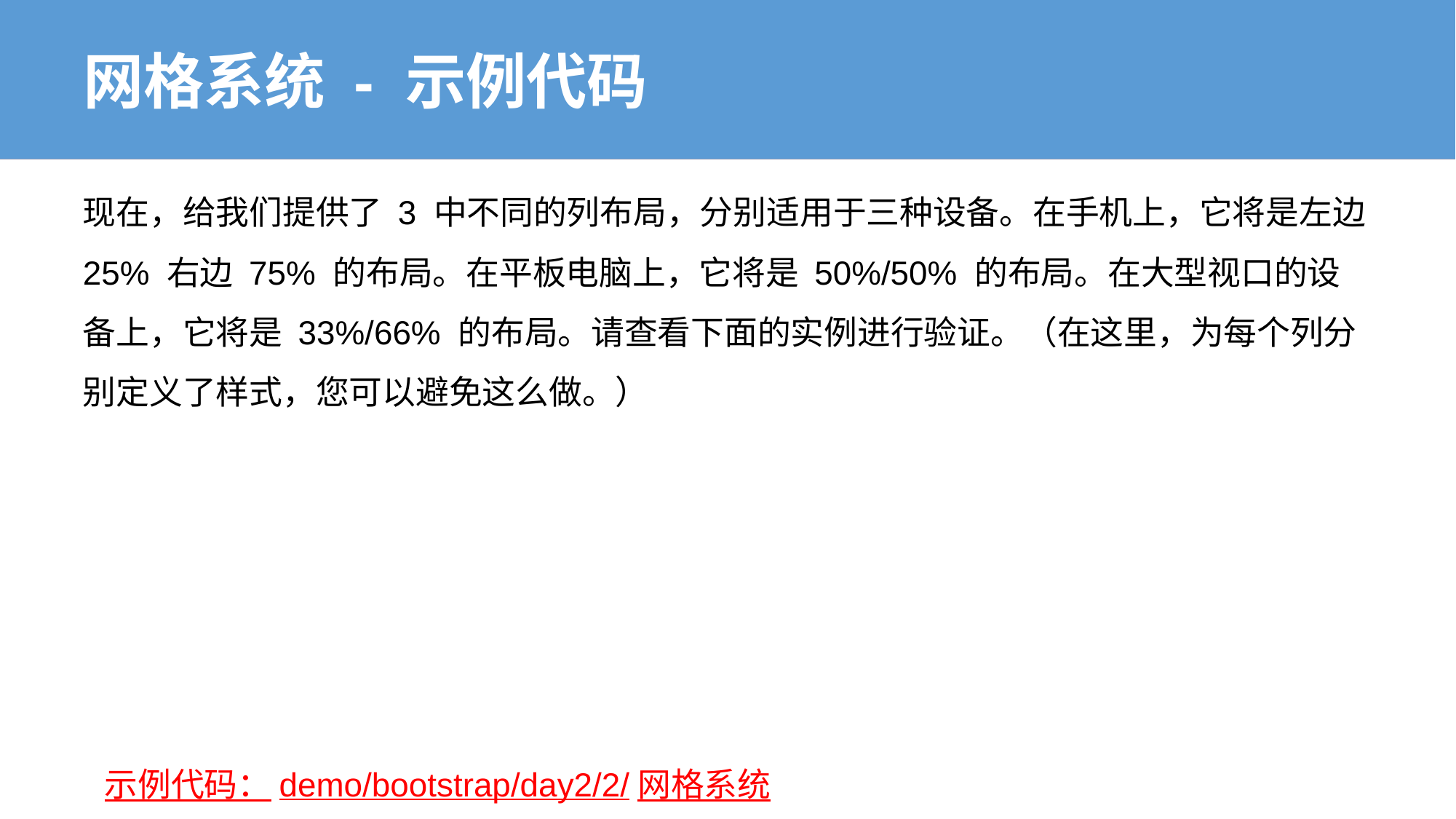

# 网格系统 - 示例代码
现在，给我们提供了 3 中不同的列布局，分别适用于三种设备。在手机上，它将是左边 25% 右边 75% 的布局。在平板电脑上，它将是 50%/50% 的布局。在大型视口的设备上，它将是 33%/66% 的布局。请查看下面的实例进行验证。（在这里，为每个列分别定义了样式，您可以避免这么做。）
示例代码：demo/bootstrap/day2/2/网格系统